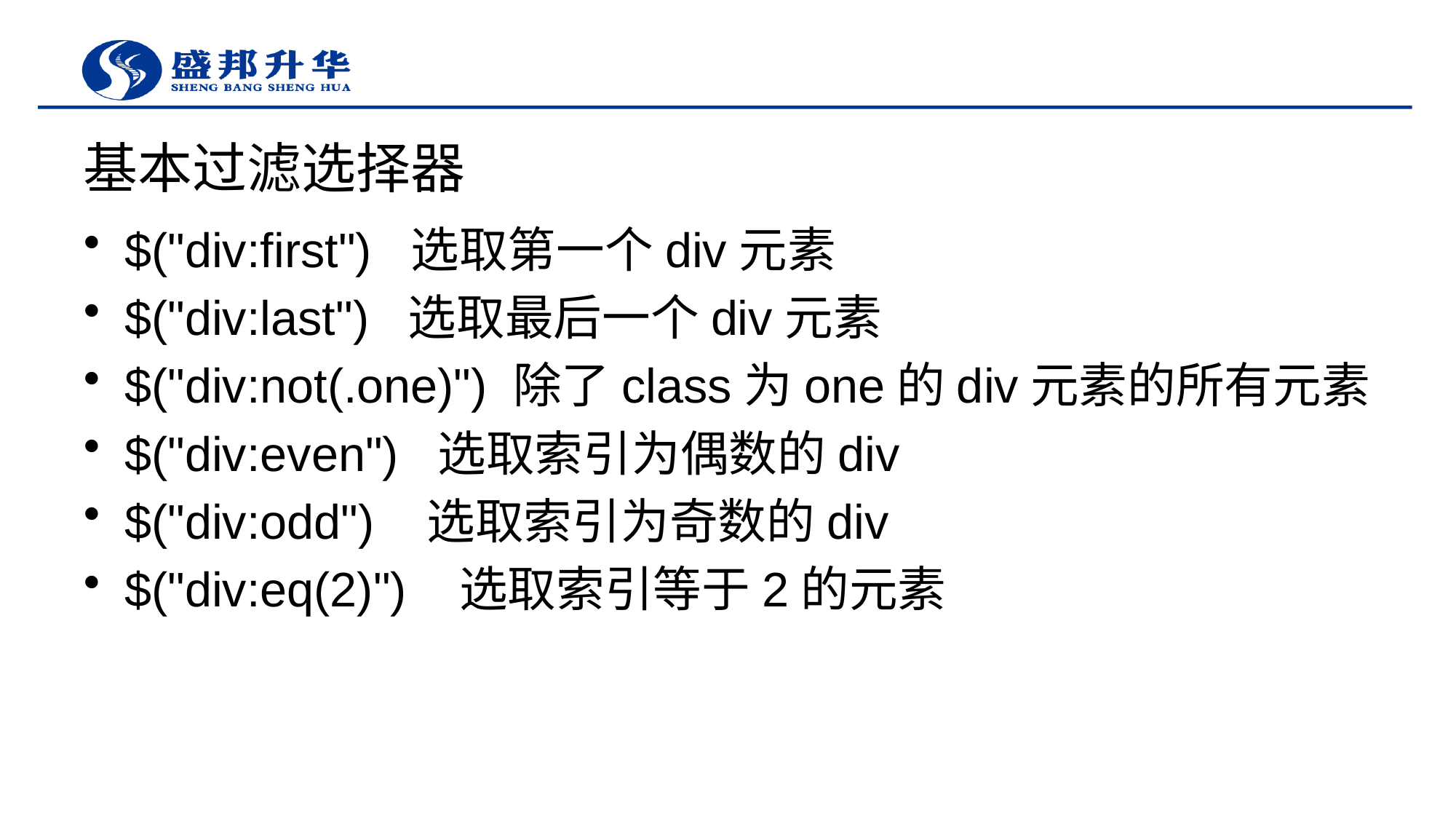

# 基本过滤选择器
$("div:first")  选取第一个div元素
$("div:last")  选取最后一个div元素
$("div:not(.one)") 除了class为one的div元素的所有元素
$("div:even")  选取索引为偶数的div
$("div:odd")   选取索引为奇数的div
$("div:eq(2)")   选取索引等于2的元素